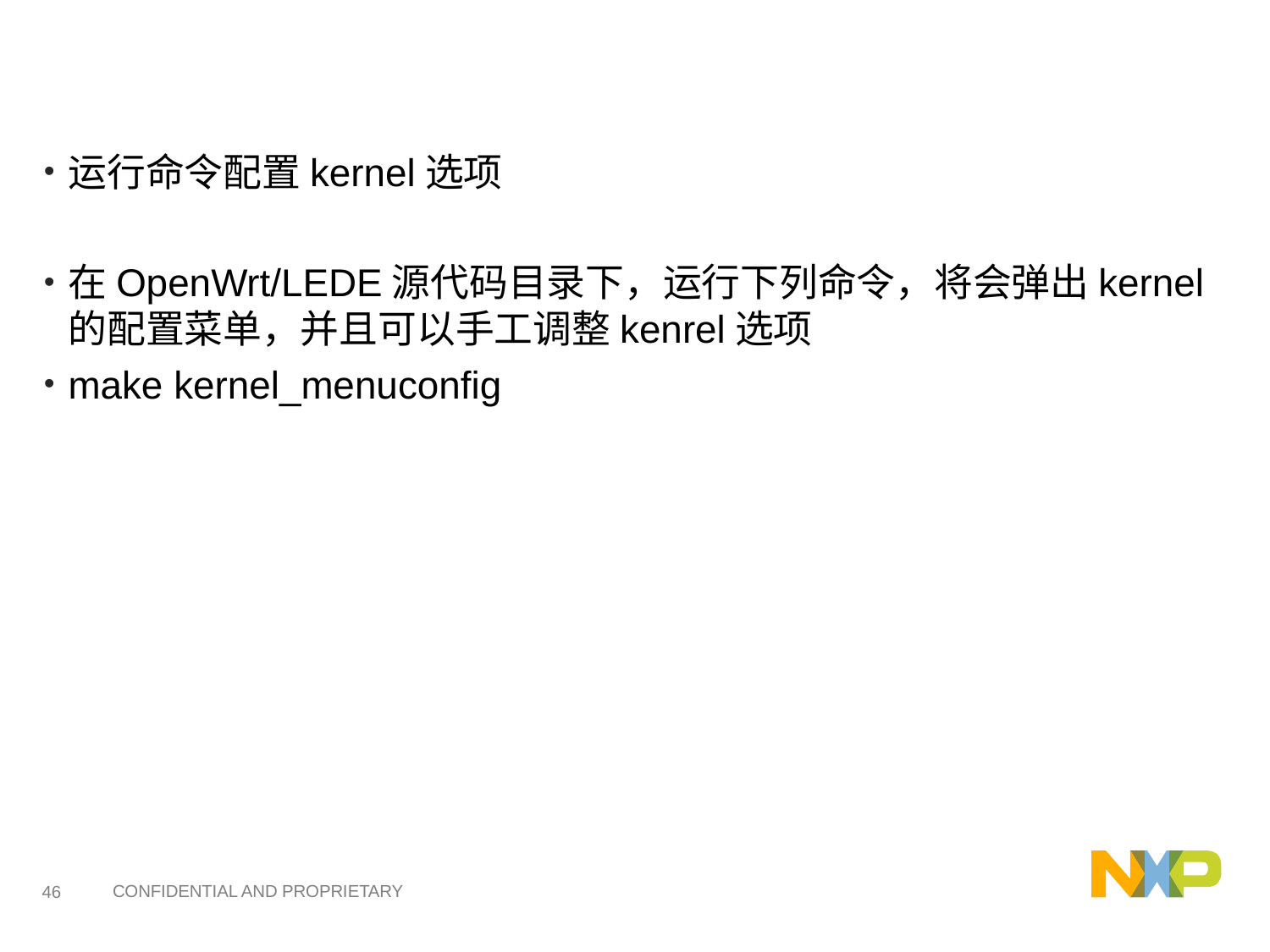

#
运行命令配置kernel选项

在OpenWrt/LEDE源代码目录下，运行下列命令，将会弹出kernel的配置菜单，并且可以手工调整kenrel选项
make kernel_menuconfig